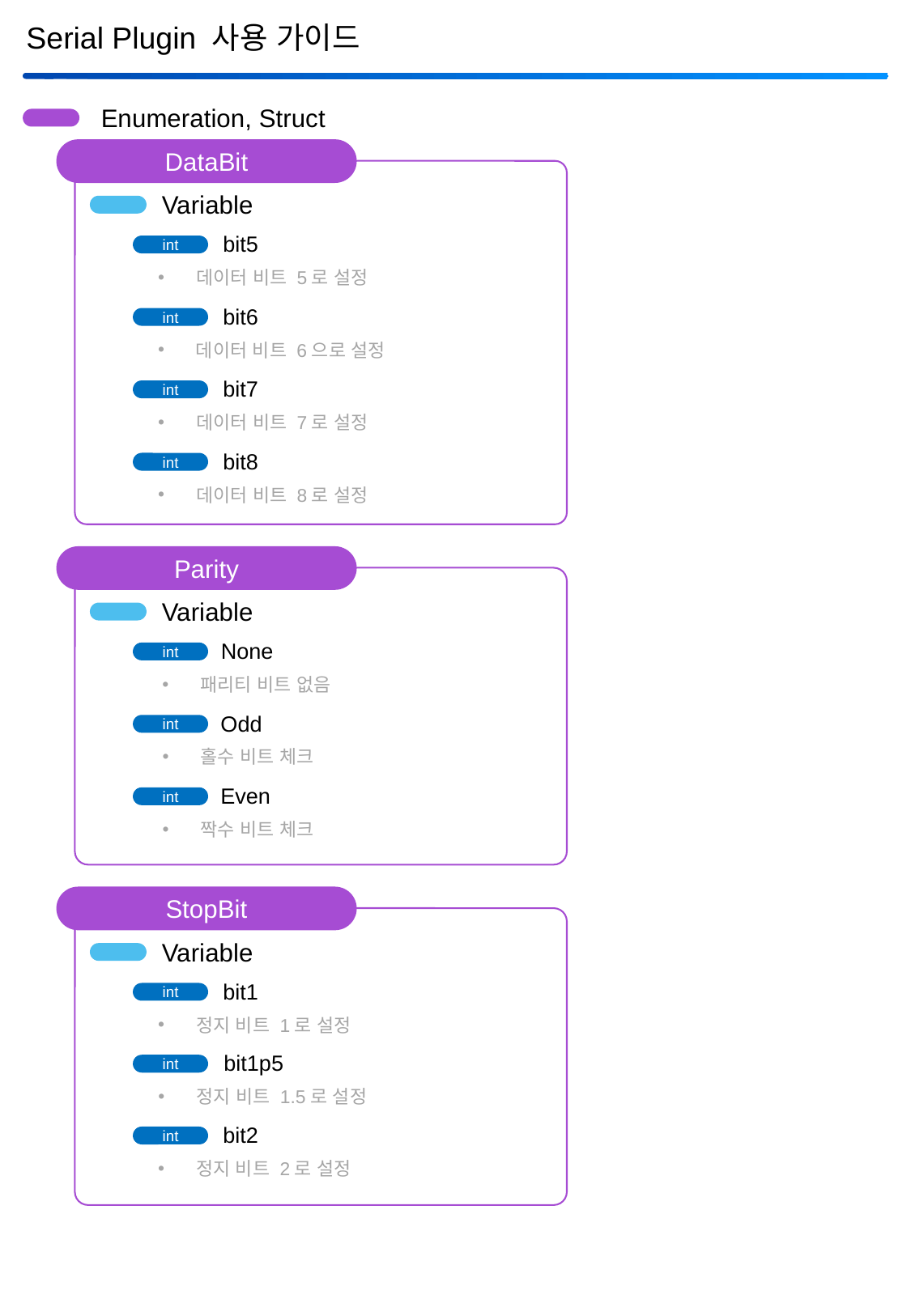

Serial Plugin 사용 가이드

Enumeration, Struct

DataBit

Variable

bit5
int
데이터 비트 5로 설정
bit6
int
데이터 비트 6으로 설정
bit7
int
데이터 비트 7로 설정
bit8
int
데이터 비트 8로 설정

Parity

Variable

None
int
패리티 비트 없음
Odd
int
홀수 비트 체크
Even
int
짝수 비트 체크

StopBit

Variable

bit1
int
정지 비트 1로 설정
bit1p5
int
정지 비트 1.5로 설정
bit2
int
정지 비트 2로 설정